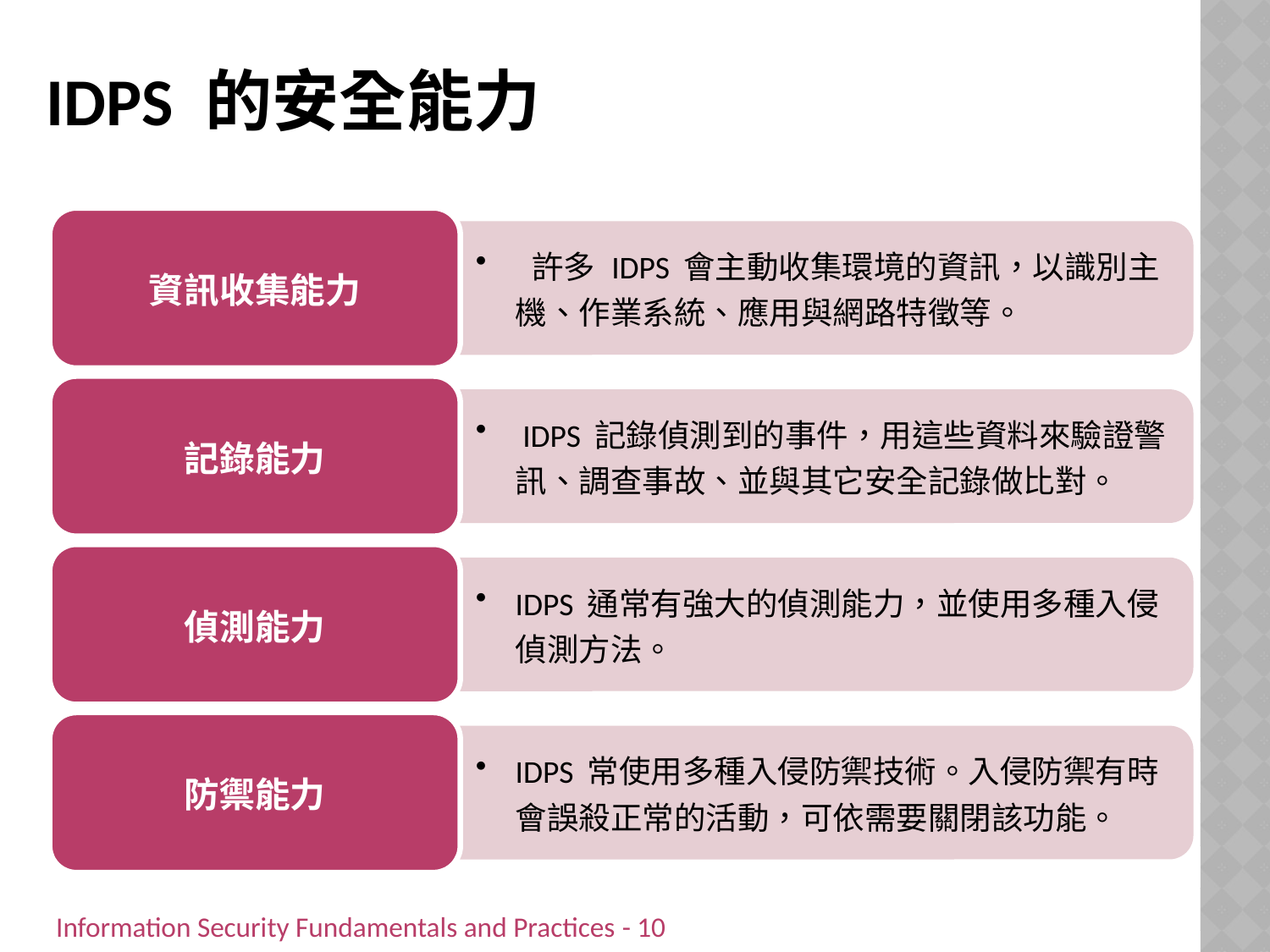

# IDPS 的安全能力
資訊收集能力
 許多 IDPS 會主動收集環境的資訊，以識別主機、作業系統、應用與網路特徵等。
記錄能力
 IDPS 記錄偵測到的事件，用這些資料來驗證警訊、調查事故、並與其它安全記錄做比對。
偵測能力
IDPS 通常有強大的偵測能力，並使用多種入侵偵測方法。
防禦能力
IDPS 常使用多種入侵防禦技術。入侵防禦有時會誤殺正常的活動，可依需要關閉該功能。